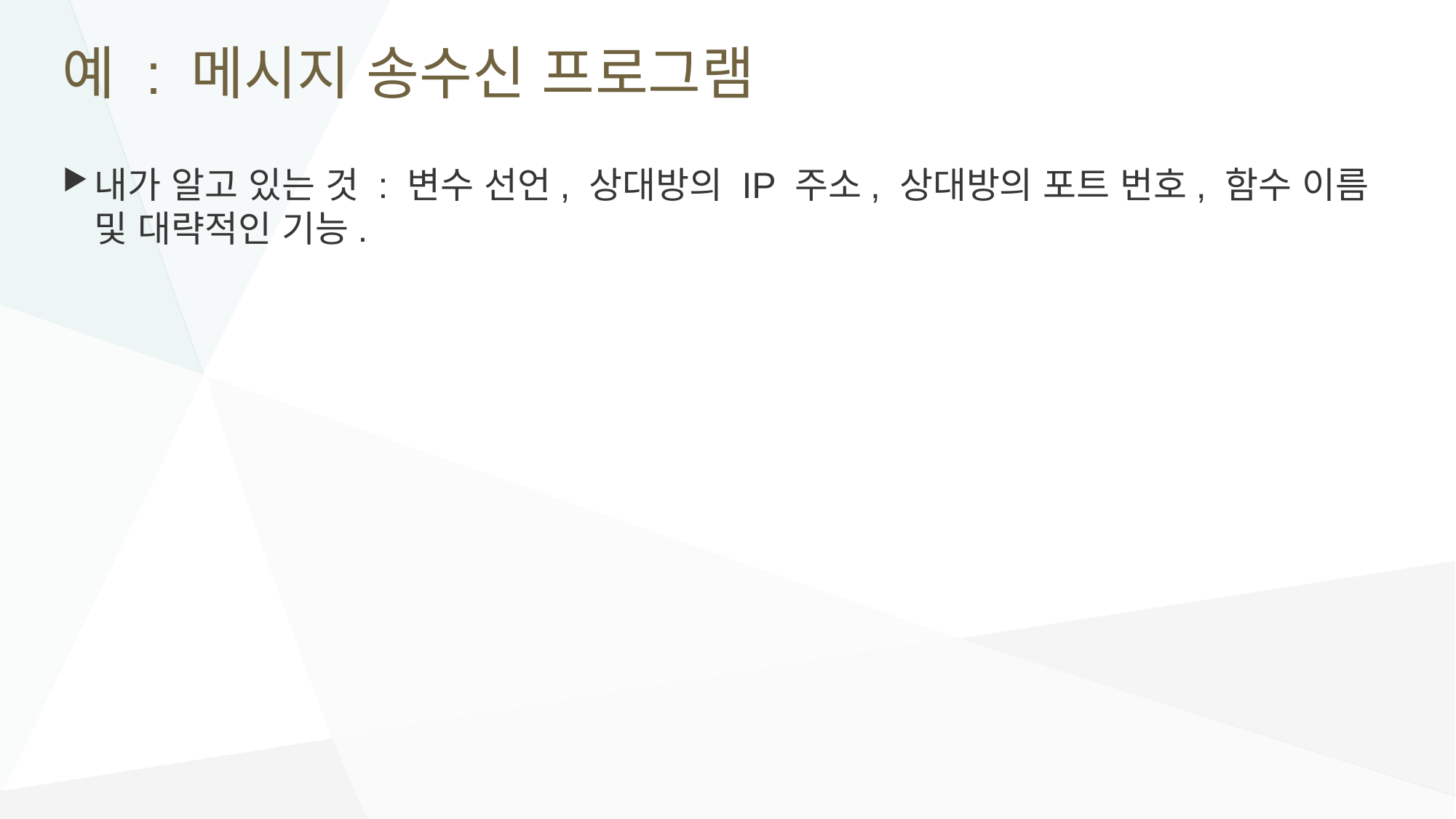

# 예 : 메시지 송수신 프로그램
내가 알고 있는 것 : 변수 선언, 상대방의 IP 주소, 상대방의 포트 번호, 함수 이름 및 대략적인 기능.